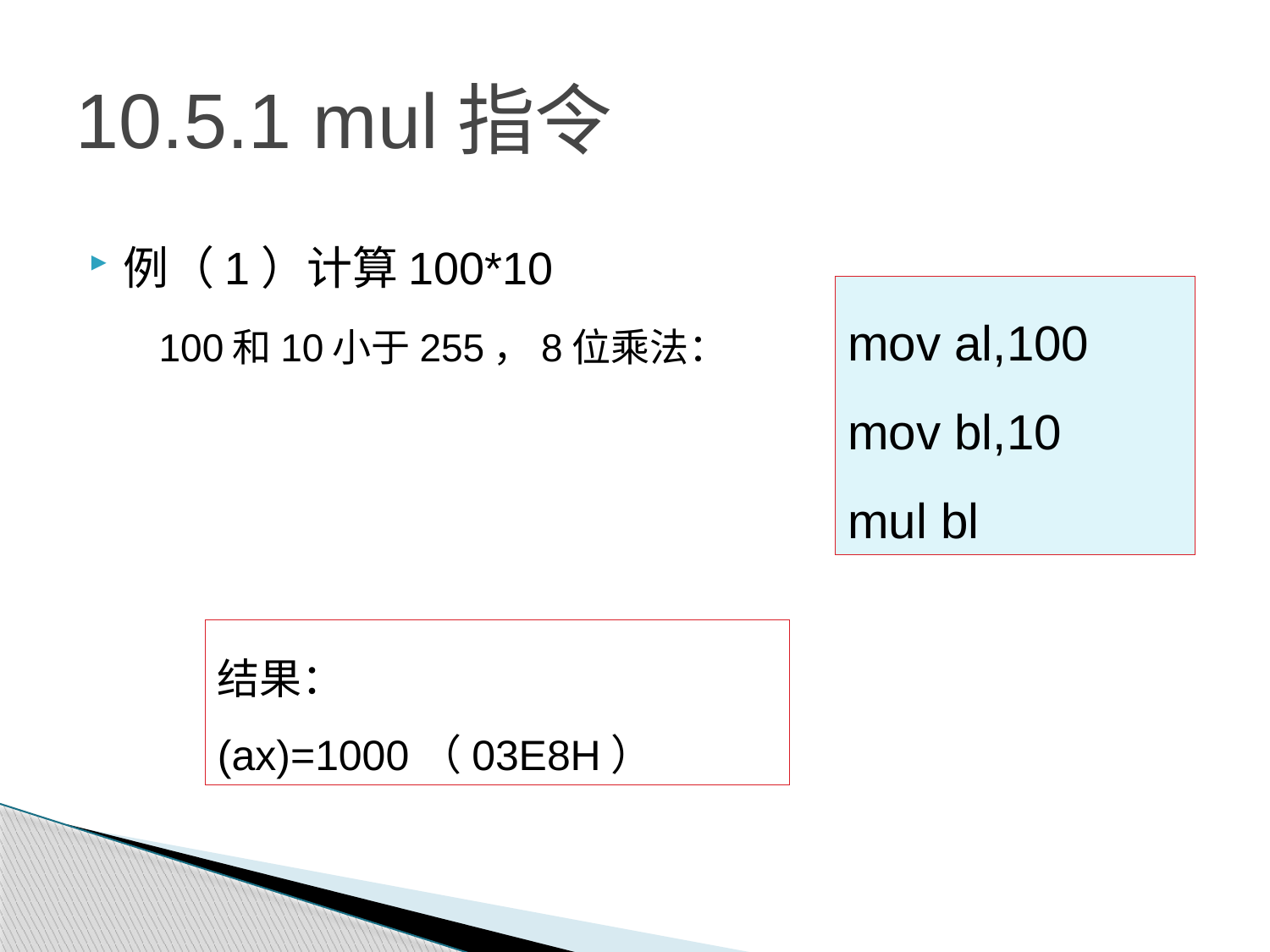

# 10.5.1 mul指令
例（1）计算100*10
   100和10小于255，8位乘法：
mov al,100
mov bl,10
mul bl
结果： (ax)=1000（03E8H）